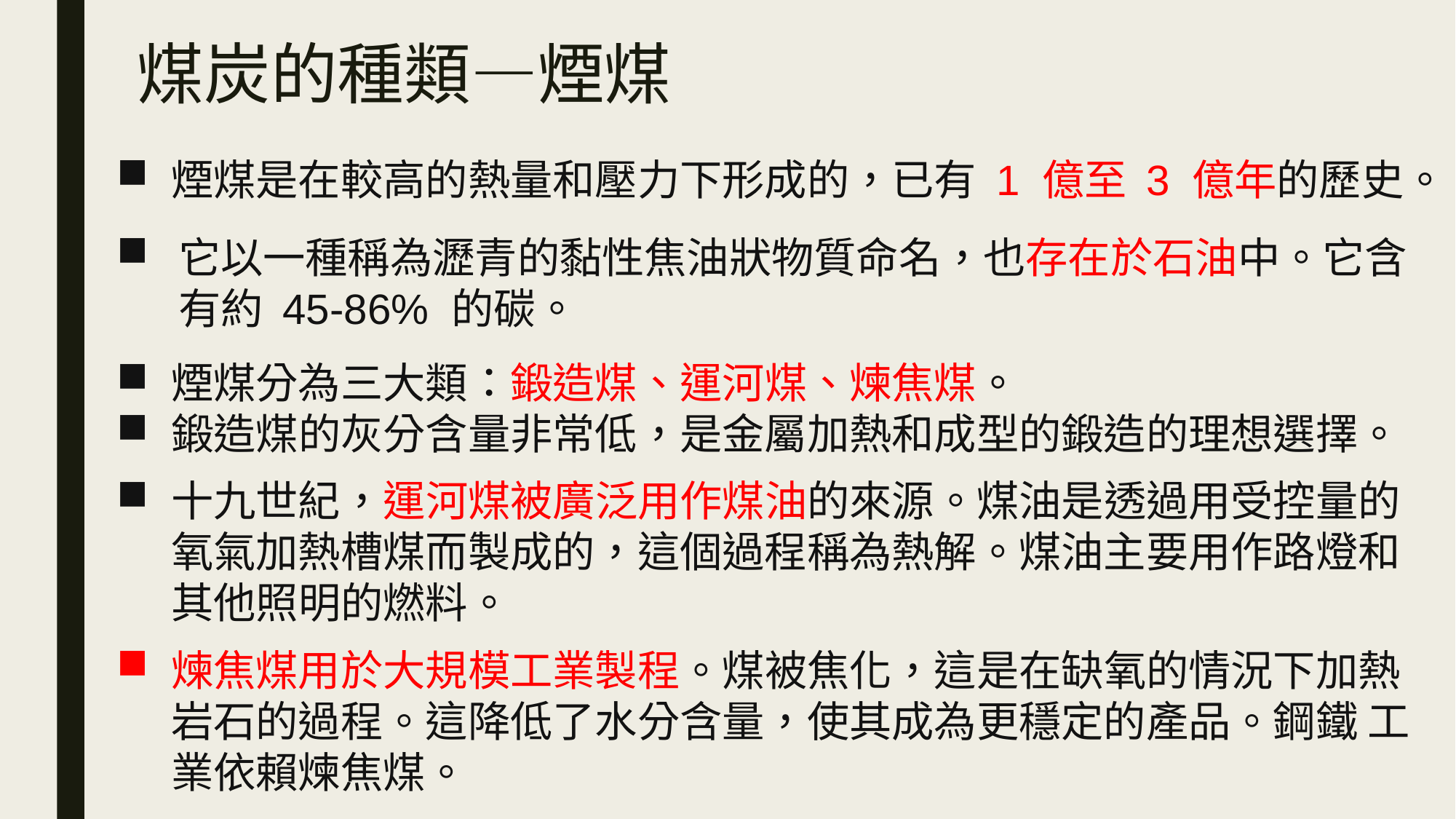

煤炭的種類—煙煤
煙煤是在較高的熱量和壓力下形成的，已有 1 億至 3 億年的歷史。
它以一種稱為瀝青的黏性焦油狀物質命名，也存在於石油中。它含有約 45-86% 的碳。
煙煤分為三大類：鍛造煤、運河煤、煉焦煤。
鍛造煤的灰分含量非常低，是金屬加熱和成型的鍛造的理想選擇。
十九世紀，運河煤被廣泛用作煤油的來源。煤油是透過用受控量的氧氣加熱槽煤而製成的，這個過程稱為熱解。煤油主要用作路燈和其他照明的燃料。
煉焦煤用於大規模工業製程。煤被焦化，這是在缺氧的情況下加熱岩石的過程。這降低了水分含量，使其成為更穩定的產品。鋼鐵 工業依賴煉焦煤。